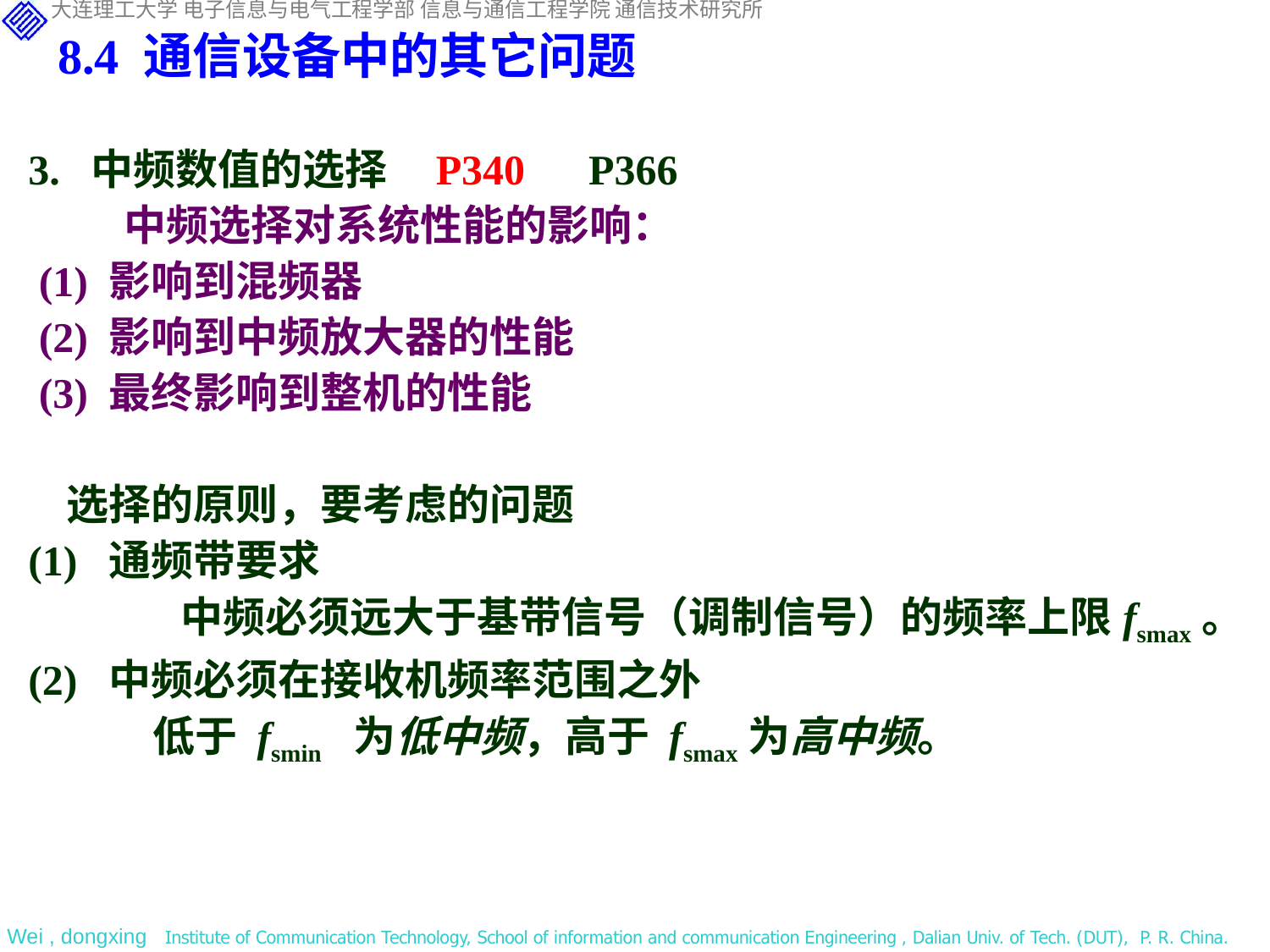

8.4 通信设备中的其它问题
3.  中频数值的选择    P340      P366
         中频选择对系统性能的影响：
 (1) 影响到混频器
 (2) 影响到中频放大器的性能
 (3) 最终影响到整机的性能

   选择的原则，要考虑的问题
(1)  通频带要求
               中频必须远大于基带信号（调制信号）的频率上限fsmax。(2)  中频必须在接收机频率范围之外
            低于 fsmin  为低中频，高于 fsmax为高中频。